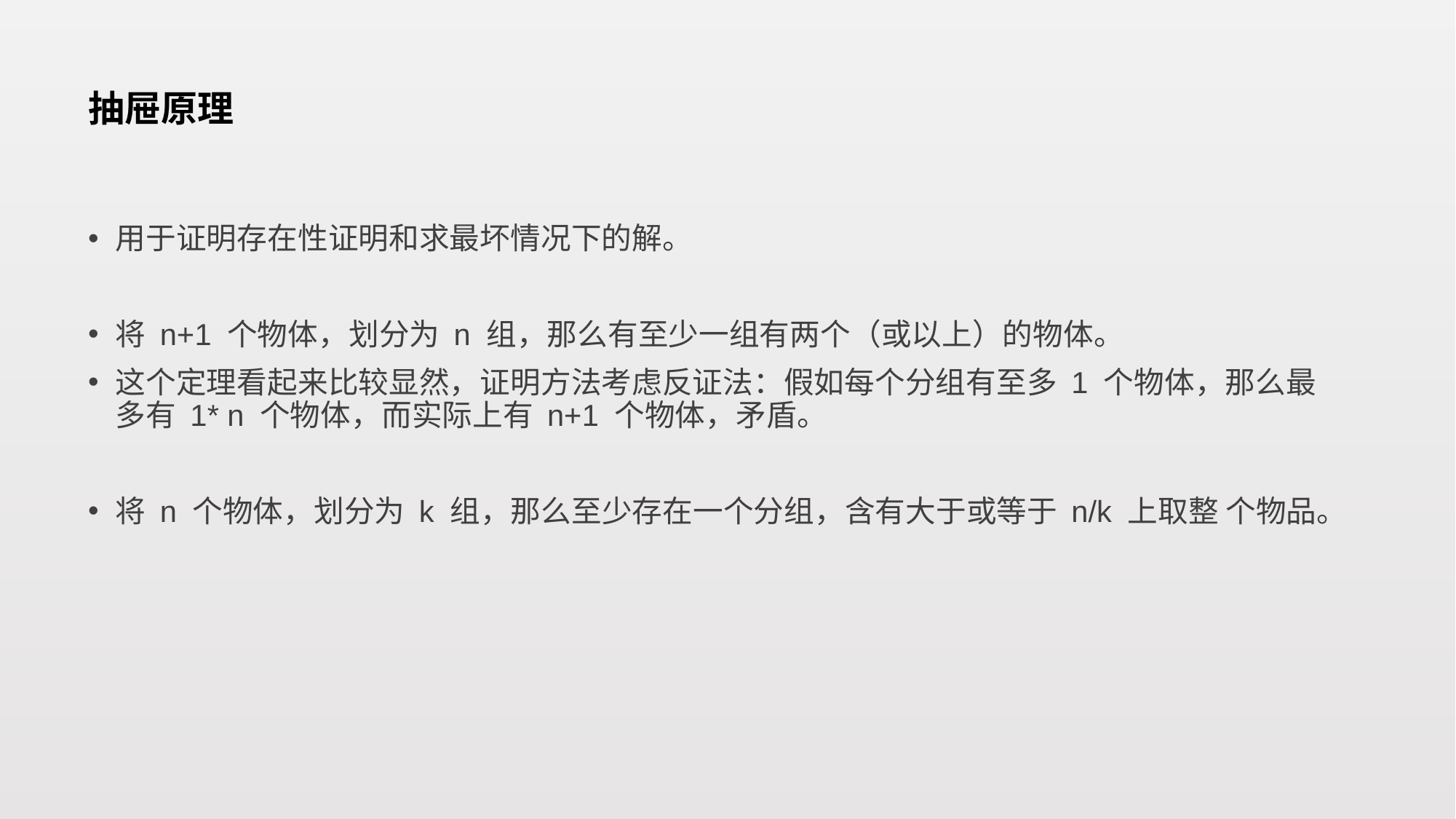

# 抽屉原理
用于证明存在性证明和求最坏情况下的解。

将 n+1 个物体，划分为 n 组，那么有至少一组有两个（或以上）的物体。
这个定理看起来比较显然，证明方法考虑反证法：假如每个分组有至多 1 个物体，那么最多有 1* n 个物体，而实际上有 n+1 个物体，矛盾。

将 n 个物体，划分为 k 组，那么至少存在一个分组，含有大于或等于 n/k 上取整 个物品。